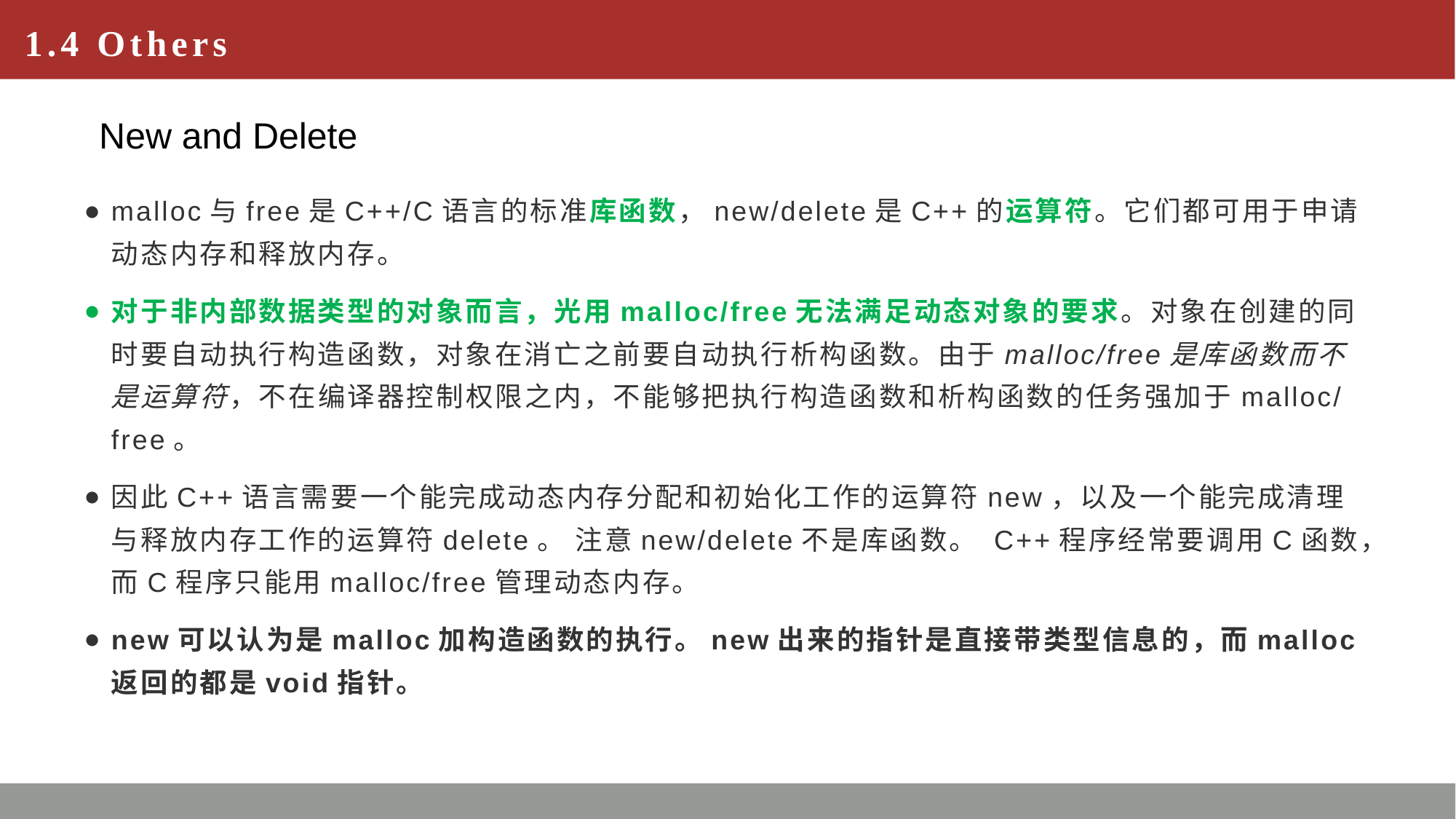

# 1.4 Others
New and Delete
malloc与free是C++/C语言的标准库函数，new/delete是C++的运算符。它们都可用于申请动态内存和释放内存。
对于非内部数据类型的对象而言，光用malloc/free无法满足动态对象的要求。对象在创建的同时要自动执行构造函数，对象在消亡之前要自动执行析构函数。由于malloc/free是库函数而不是运算符，不在编译器控制权限之内，不能够把执行构造函数和析构函数的任务强加于malloc/free。
因此C++语言需要⼀个能完成动态内存分配和初始化工作的运算符new，以及⼀个能完成清理与释放内存工作的运算符delete。 注意new/delete不是库函数。 C++程序经常要调用C函数，而C程序只能用malloc/free管理动态内存。
new可以认为是malloc加构造函数的执行。new出来的指针是直接带类型信息的，而malloc返回的都是void指针。
12